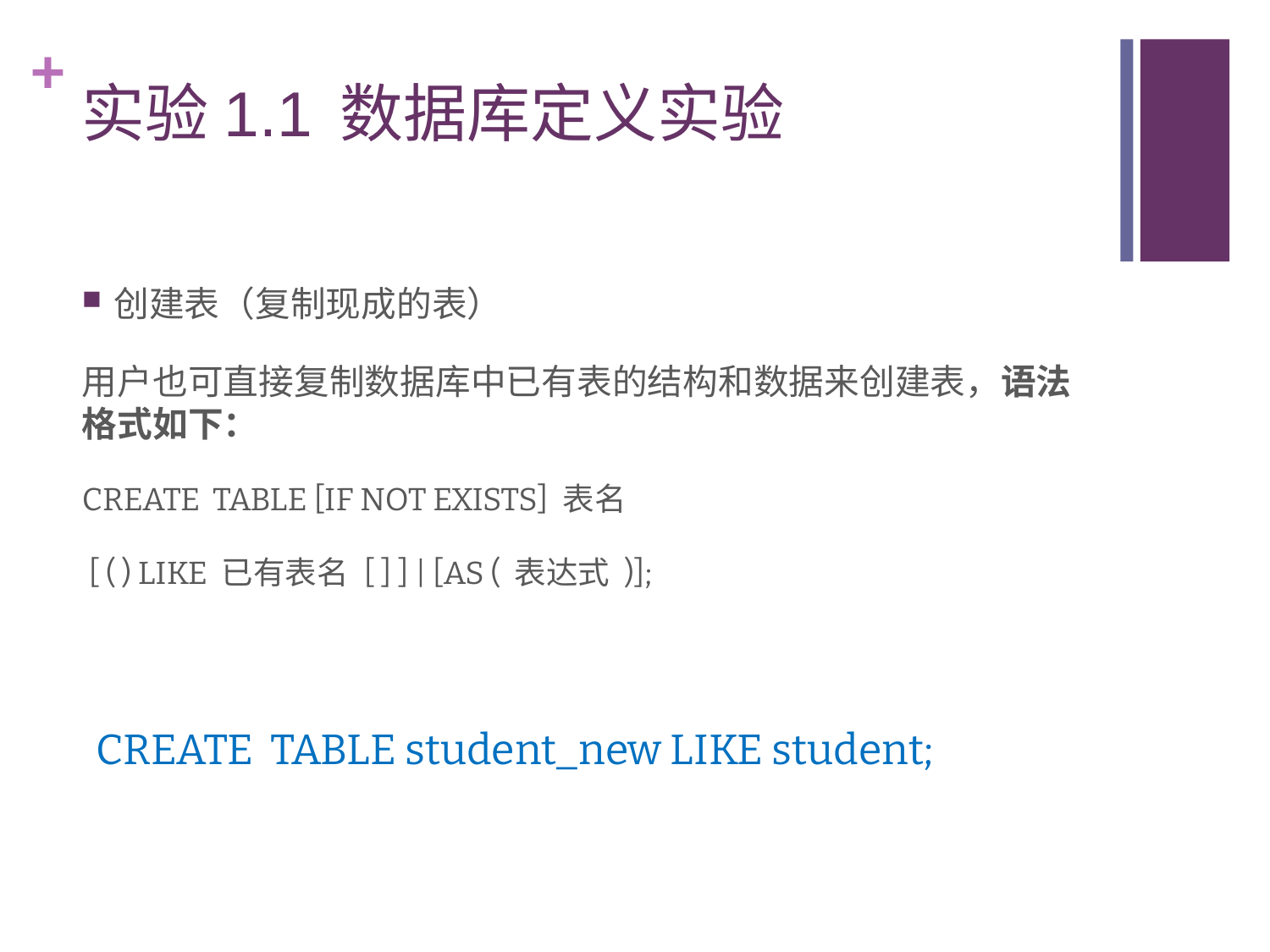

# 实验1.1 数据库定义实验
创建表（复制现成的表）
用户也可直接复制数据库中已有表的结构和数据来创建表，语法格式如下：
CREATE  TABLE [IF NOT EXISTS] 表名
 [ ( ) LIKE 已有表名 [ ] ] | [AS ( 表达式 )];

CREATE  TABLE student_new LIKE student;